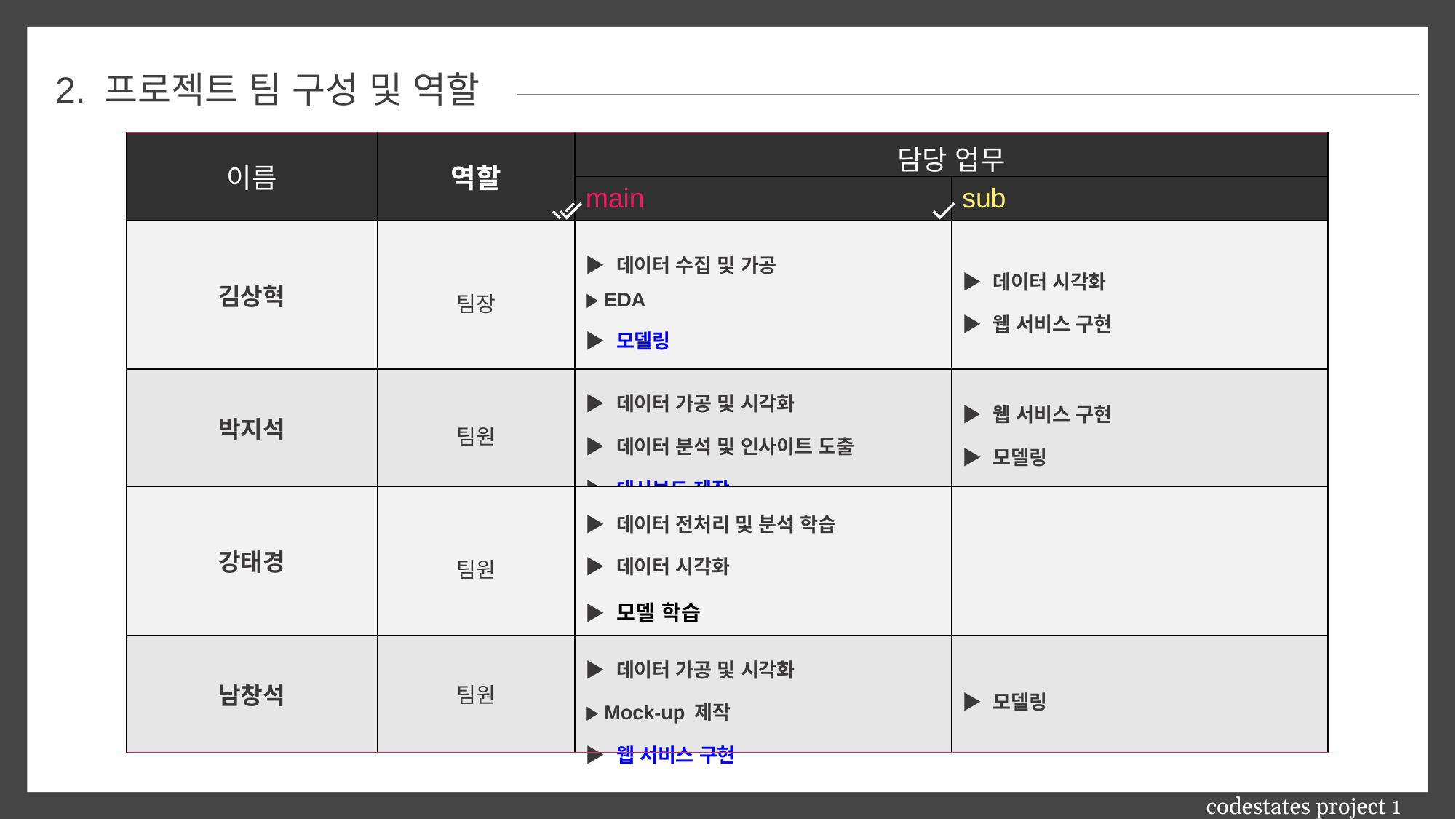

02

2. 프로젝트 팀 구성 및 역할
| 이름 | 역할 | 담당 업무 |  |
| --- | --- | --- | --- |
|  |  | main | sub |
| 김상혁 | 팀장 | ▶ 데이터 수집 및 가공 ▶ EDA ▶ 모델링 | ▶ 데이터 시각화 ▶ 웹 서비스 구현 |
| 박지석 | 팀원 | ▶ 데이터 가공 및 시각화 ▶ 데이터 분석 및 인사이트 도출 ▶ 대시보드 제작 | ▶ 웹 서비스 구현 ▶ 모델링 |
| 강태경 | 팀원 | ▶ 데이터 전처리 및 분석 학습 ▶ 데이터 시각화 ▶ 모델 학습 |  |
| 남창석 | 팀원 | ▶ 데이터 가공 및 시각화 ▶ Mock-up 제작 ▶ 웹 서비스 구현 | ▶ 모델링 |

codestates project 1